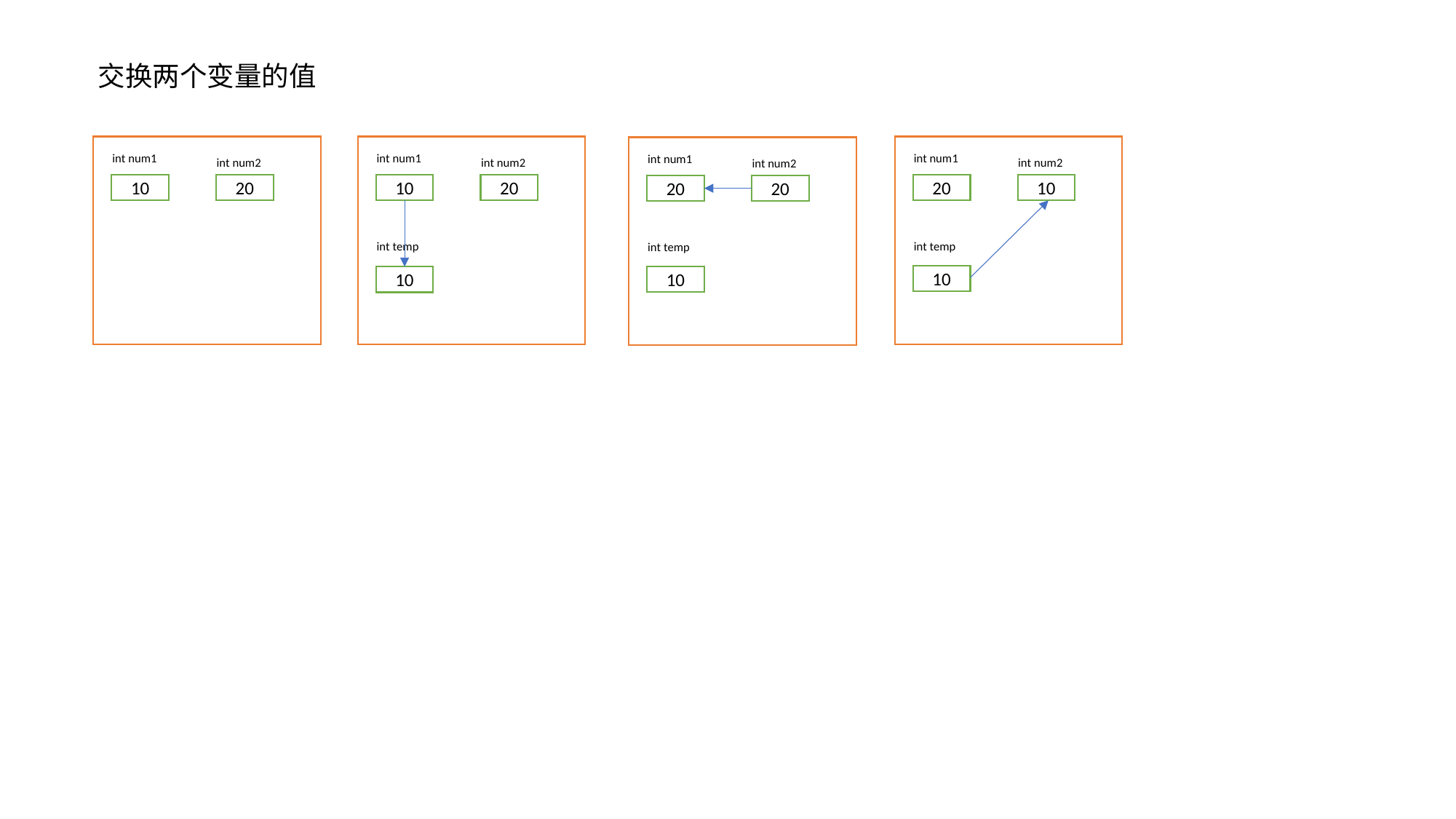

交换两个变量的值

int num1
int num1
int num1
int num1
int num2
int num2
int num2
int num2
10
20
10
20
20
10
20
20
int temp
int temp
int temp
10
10
10